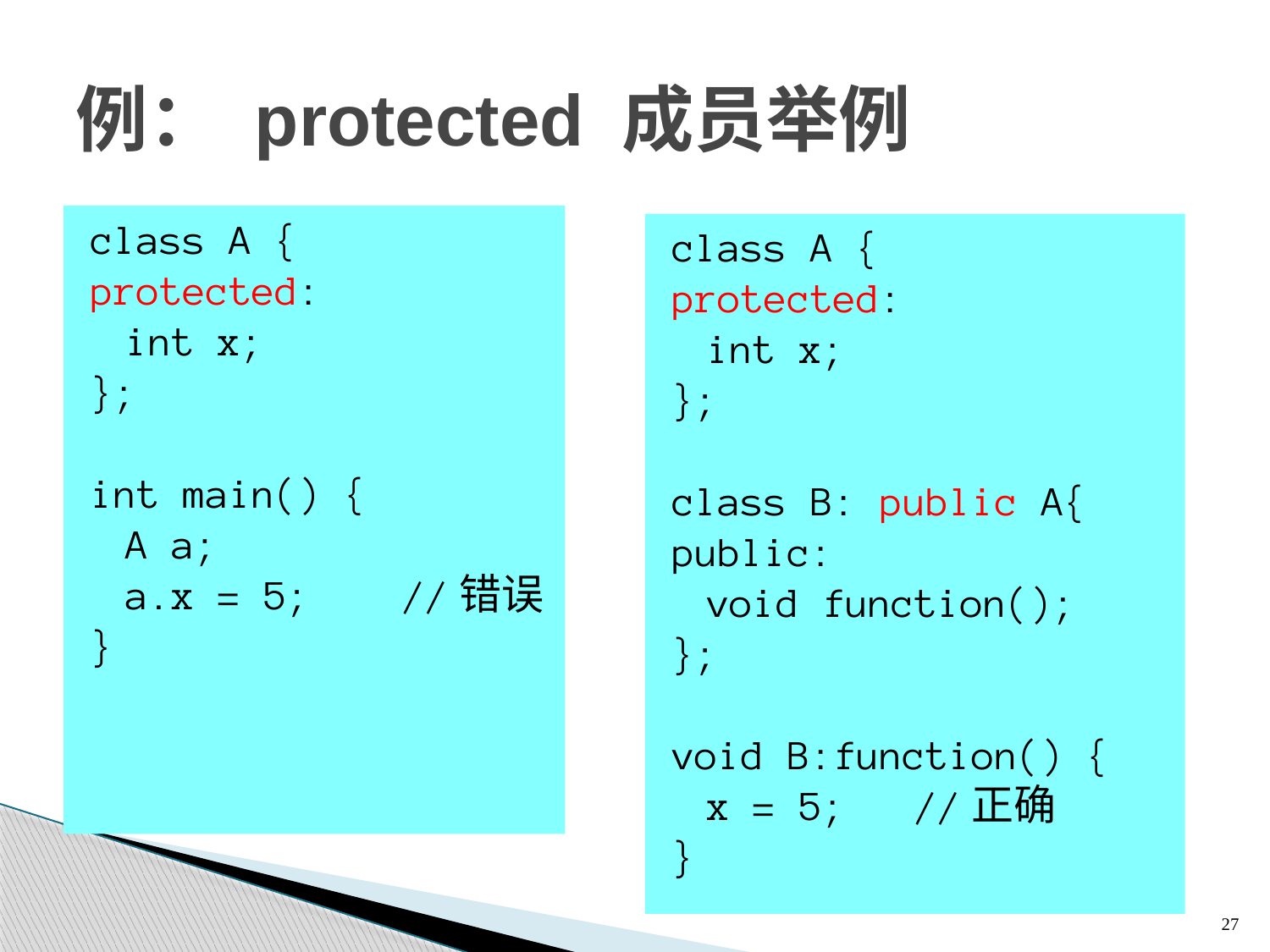

7.2 访问控制 —— 7.2.3 保护继承
# 例： protected 成员举例
class A {
protected:
	int x;
};

int main() {
	A a;
	a.x = 5;    //错误
}
class A {
protected:
	int x;
};

class B: public A{
public:
	void function();
};

void B:function() {
	x = 5;   //正确
}
27